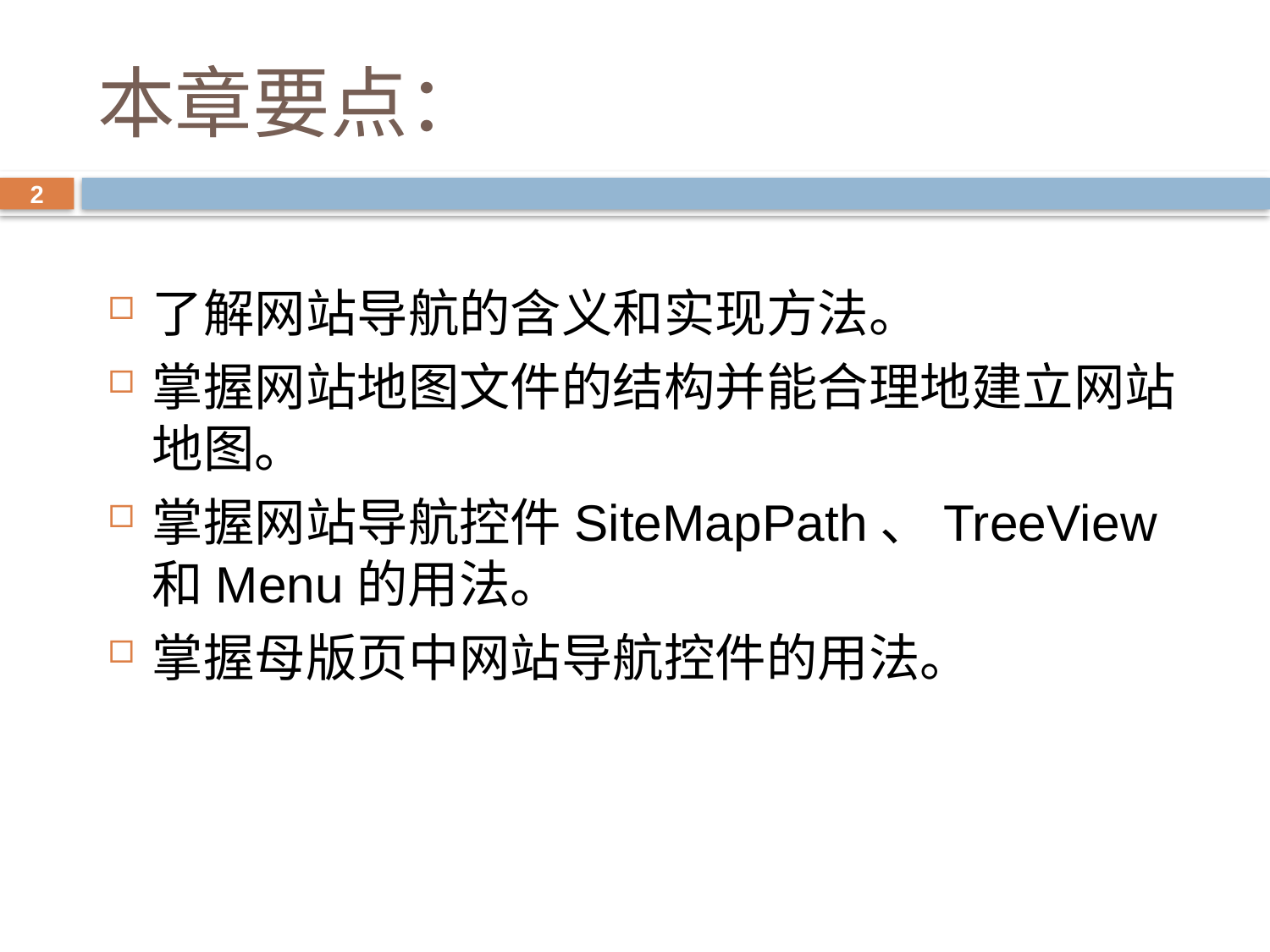

# 本章要点：
2
了解网站导航的含义和实现方法。
掌握网站地图文件的结构并能合理地建立网站地图。
掌握网站导航控件SiteMapPath、TreeView和Menu的用法。
掌握母版页中网站导航控件的用法。